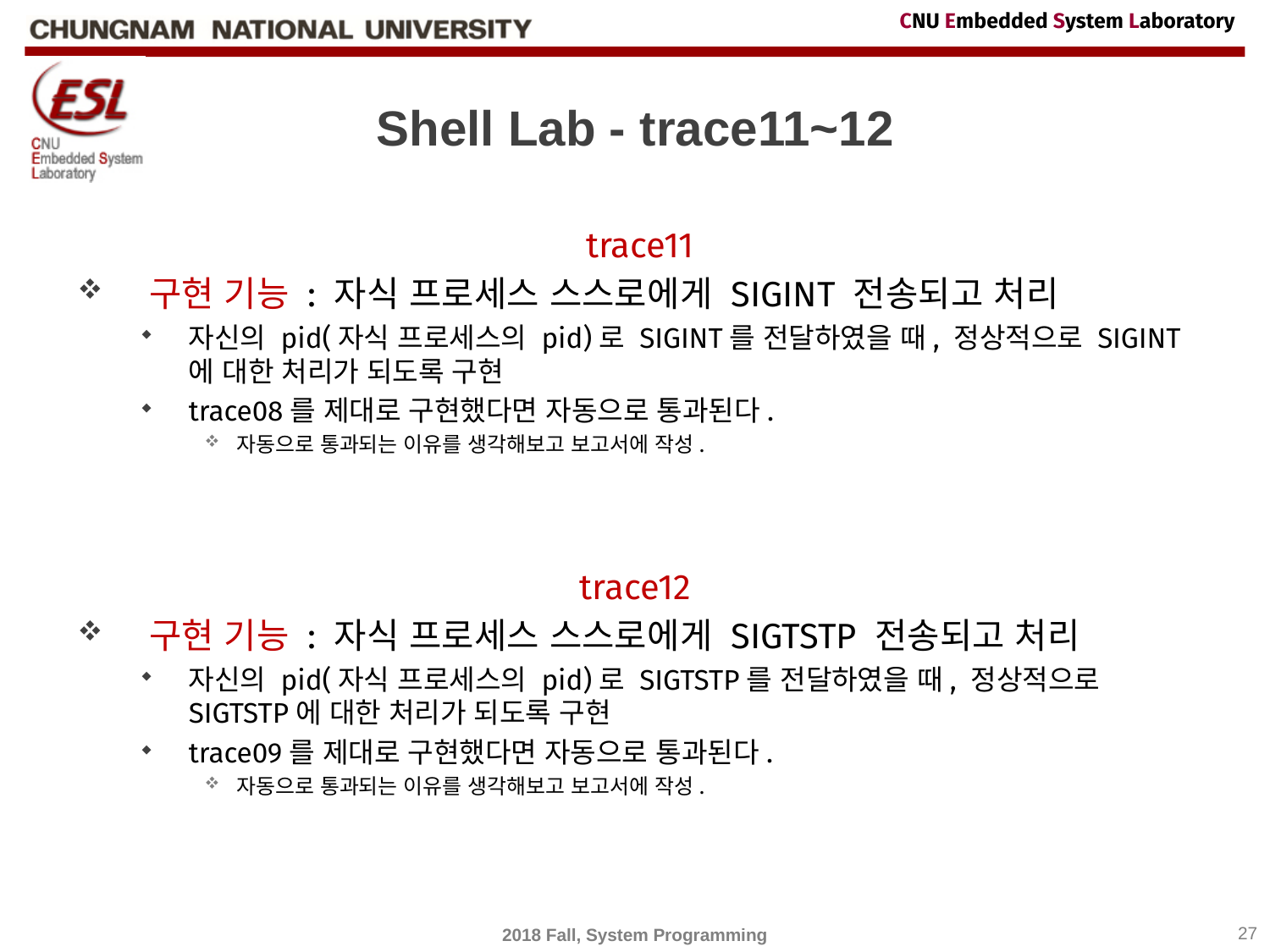

# Shell Lab - trace11~12
trace11
구현 기능 : 자식 프로세스 스스로에게 SIGINT 전송되고 처리
자신의 pid(자식 프로세스의 pid)로 SIGINT를 전달하였을 때, 정상적으로 SIGINT에 대한 처리가 되도록 구현
trace08를 제대로 구현했다면 자동으로 통과된다.
자동으로 통과되는 이유를 생각해보고 보고서에 작성.

trace12
구현 기능 : 자식 프로세스 스스로에게 SIGTSTP 전송되고 처리
자신의 pid(자식 프로세스의 pid)로 SIGTSTP를 전달하였을 때, 정상적으로 SIGTSTP에 대한 처리가 되도록 구현
trace09를 제대로 구현했다면 자동으로 통과된다.
자동으로 통과되는 이유를 생각해보고 보고서에 작성.

2018 Fall, System Programming
27